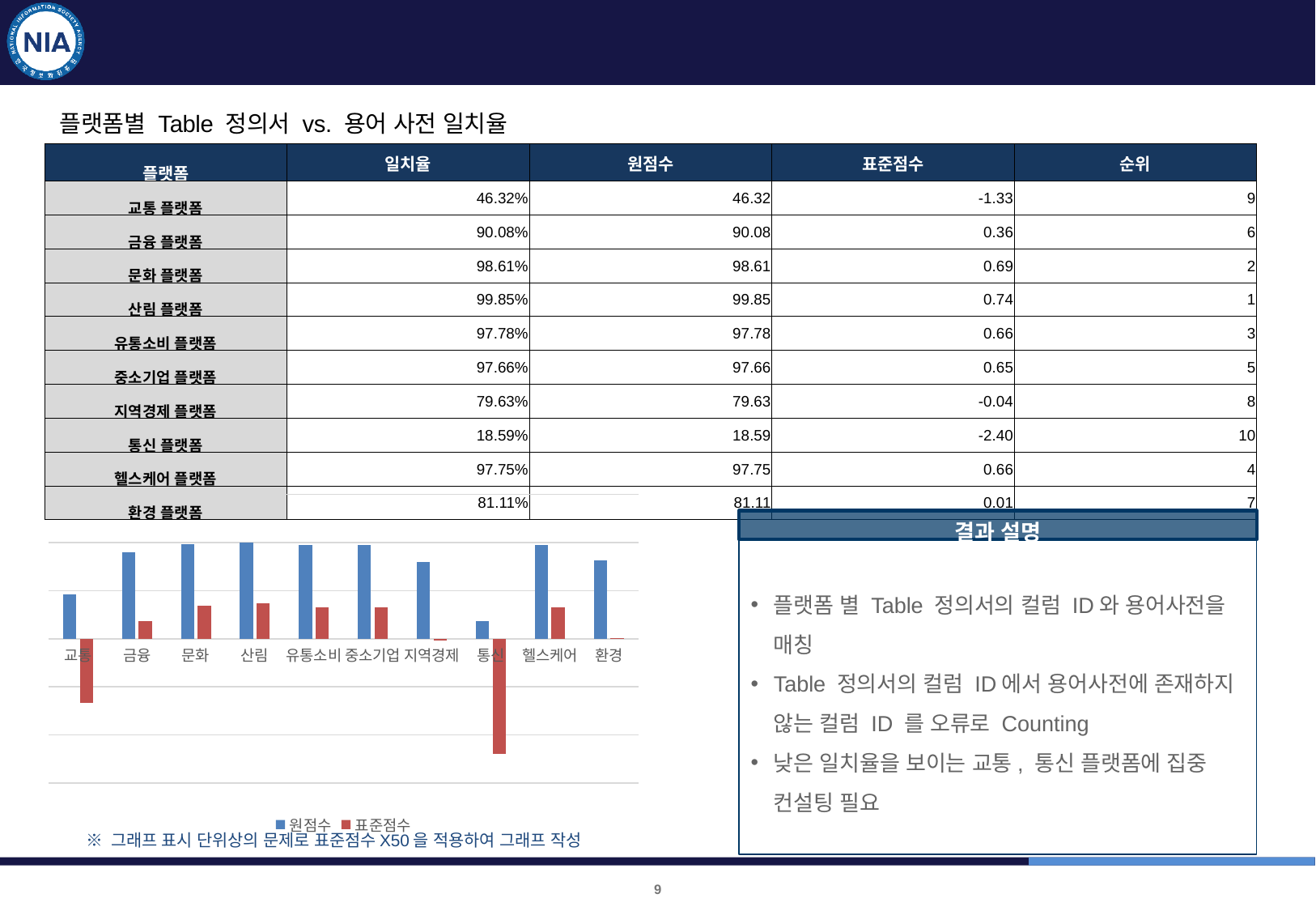

표준화 적용 점검(2차) 및 표준사전 제작
표준화 사전 적용 점검 결과(2차)
플랫폼별 Table 정의서 vs. 용어 사전 일치율
| 플랫폼 | 일치율 | 원점수 | 표준점수 | 순위 |
| --- | --- | --- | --- | --- |
| 교통 플랫폼 | 46.32% | 46.32 | -1.33 | 9 |
| 금융 플랫폼 | 90.08% | 90.08 | 0.36 | 6 |
| 문화 플랫폼 | 98.61% | 98.61 | 0.69 | 2 |
| 산림 플랫폼 | 99.85% | 99.85 | 0.74 | 1 |
| 유통소비 플랫폼 | 97.78% | 97.78 | 0.66 | 3 |
| 중소기업 플랫폼 | 97.66% | 97.66 | 0.65 | 5 |
| 지역경제 플랫폼 | 79.63% | 79.63 | -0.04 | 8 |
| 통신 플랫폼 | 18.59% | 18.59 | -2.40 | 10 |
| 헬스케어 플랫폼 | 97.75% | 97.75 | 0.66 | 4 |
| 환경 플랫폼 | 81.11% | 81.11 | 0.01 | 7 |

### Chart

| Category | 원점수 | 표준점수 |
|---|---|---|
| 교통 | 46.32246899336602 | -66.55165535301816 |
| 금융 | 90.07665216490574 | 18.05648925938702 |
| 문화 | 98.61042183622828 | 34.55837241898086 |
| 산림 | 99.85058697972252 | 36.95649904821425 |
| 유통소비 | 97.78325123152709 | 32.958859753704736 |
| 중소기업 | 97.66 | 32.72052693007922 |
| 지역경제 | 79.63283685486664 | -2.1388788633072546 |
| 통신 | 18.594206153155177 | -120.17022853121293 |
| 헬스케어 | 97.74866966844044 | 32.89198884723422 |
| 환경 | 81.11025443330763 | 0.7180264899379927 |
결과 설명
플랫폼 별 Table 정의서의 컬럼 ID와 용어사전을 매칭
Table 정의서의 컬럼 ID에서 용어사전에 존재하지 않는 컬럼 ID 를 오류로 Counting
낮은 일치율을 보이는 교통, 통신 플랫폼에 집중 컨설팅 필요
※ 그래프 표시 단위상의 문제로 표준점수X50을 적용하여 그래프 작성